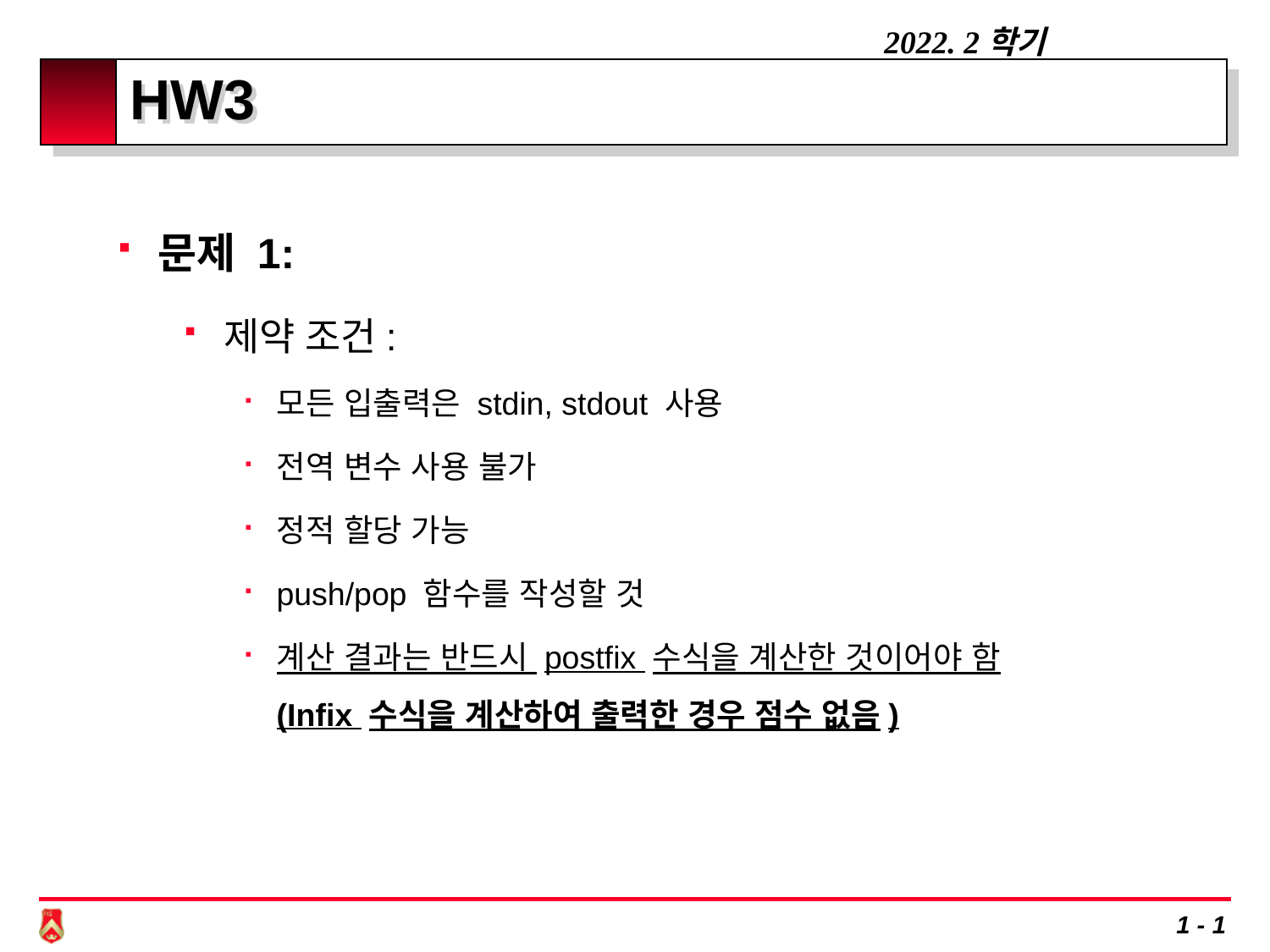

# HW3

문제 1:
제약 조건:
모든 입출력은 stdin, stdout 사용
전역 변수 사용 불가
정적 할당 가능
push/pop 함수를 작성할 것
계산 결과는 반드시 postfix 수식을 계산한 것이어야 함
(Infix 수식을 계산하여 출력한 경우 점수 없음)

1 - 1